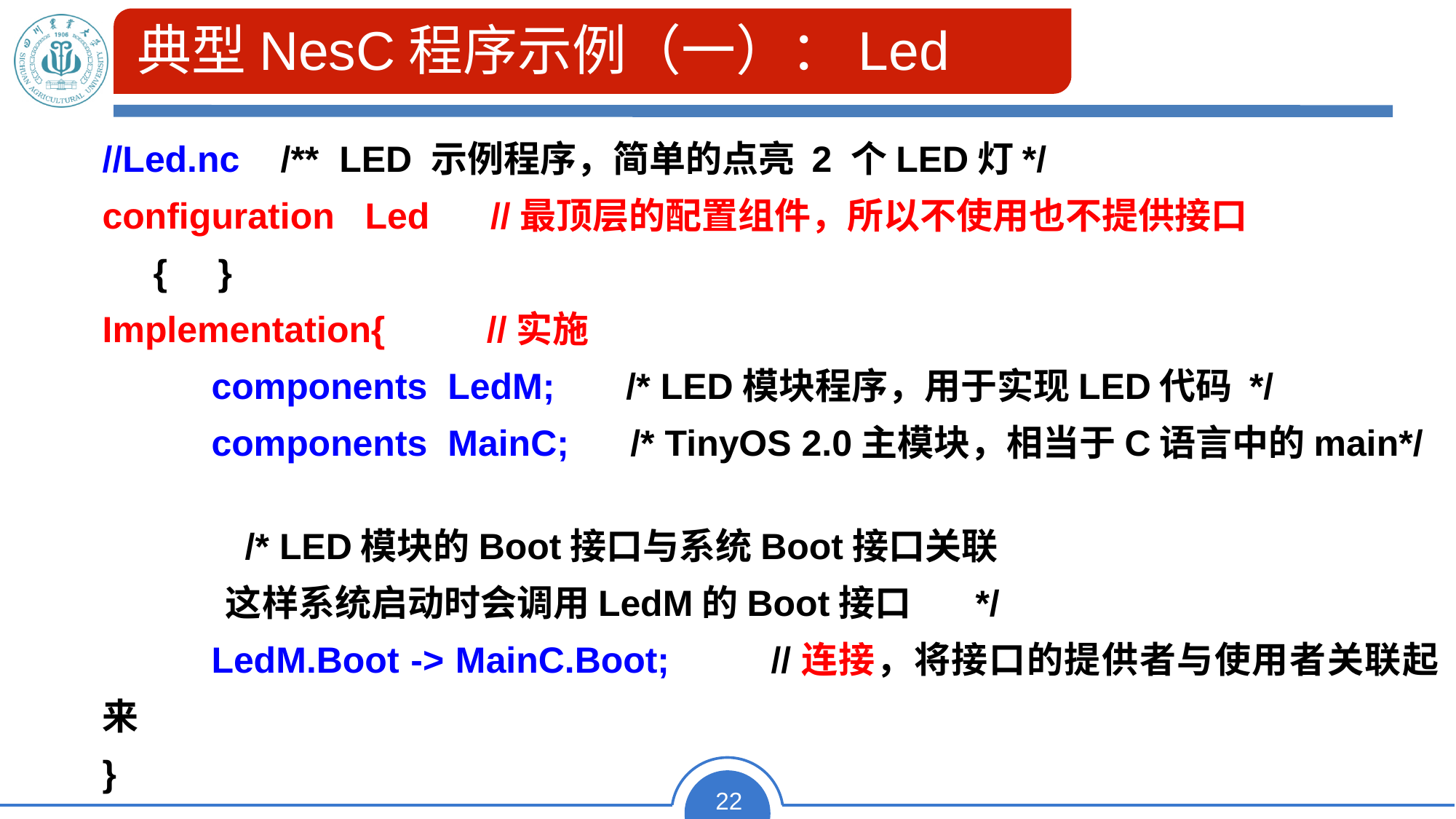

# 典型NesC程序示例（一）：Led
//Led.nc    /**  LED 示例程序，简单的点亮 2 个LED灯*/
configuration   Led      //最顶层的配置组件，所以不使用也不提供接口
     {     }
Implementation{          //实施
	components  LedM;       /* LED模块程序，用于实现LED代码 */
	components  MainC;      /* TinyOS 2.0主模块，相当于C语言中的main*/

              /* LED模块的Boot接口与系统Boot接口关联
              这样系统启动时会调用LedM的Boot接口	*/
	LedM.Boot -> MainC.Boot;	 //连接，将接口的提供者与使用者关联起来
}